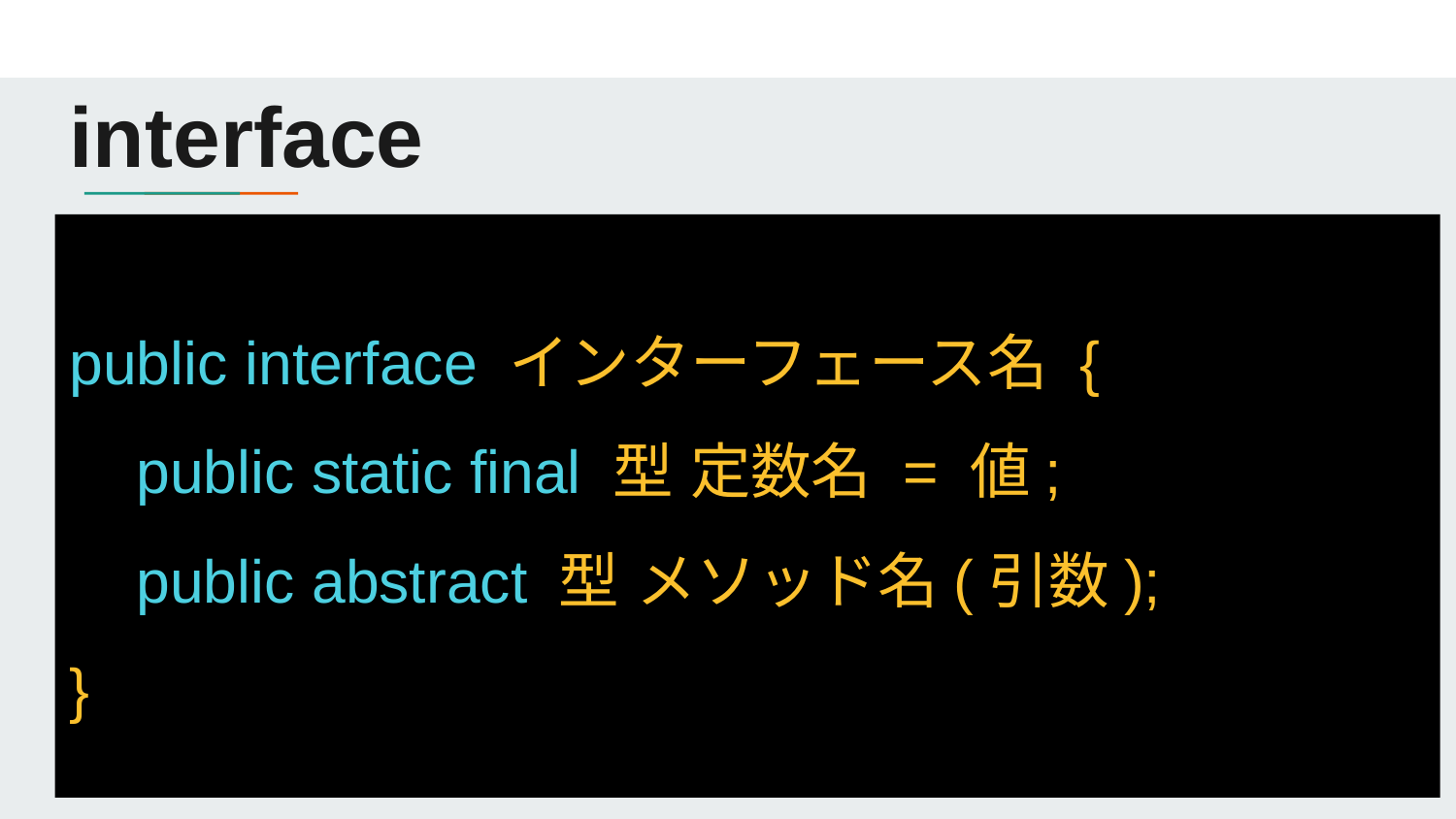

# interface
public interface インターフェース名 {
    public static final 型 定数名 = 値;
    public abstract 型 メソッド名(引数);
}